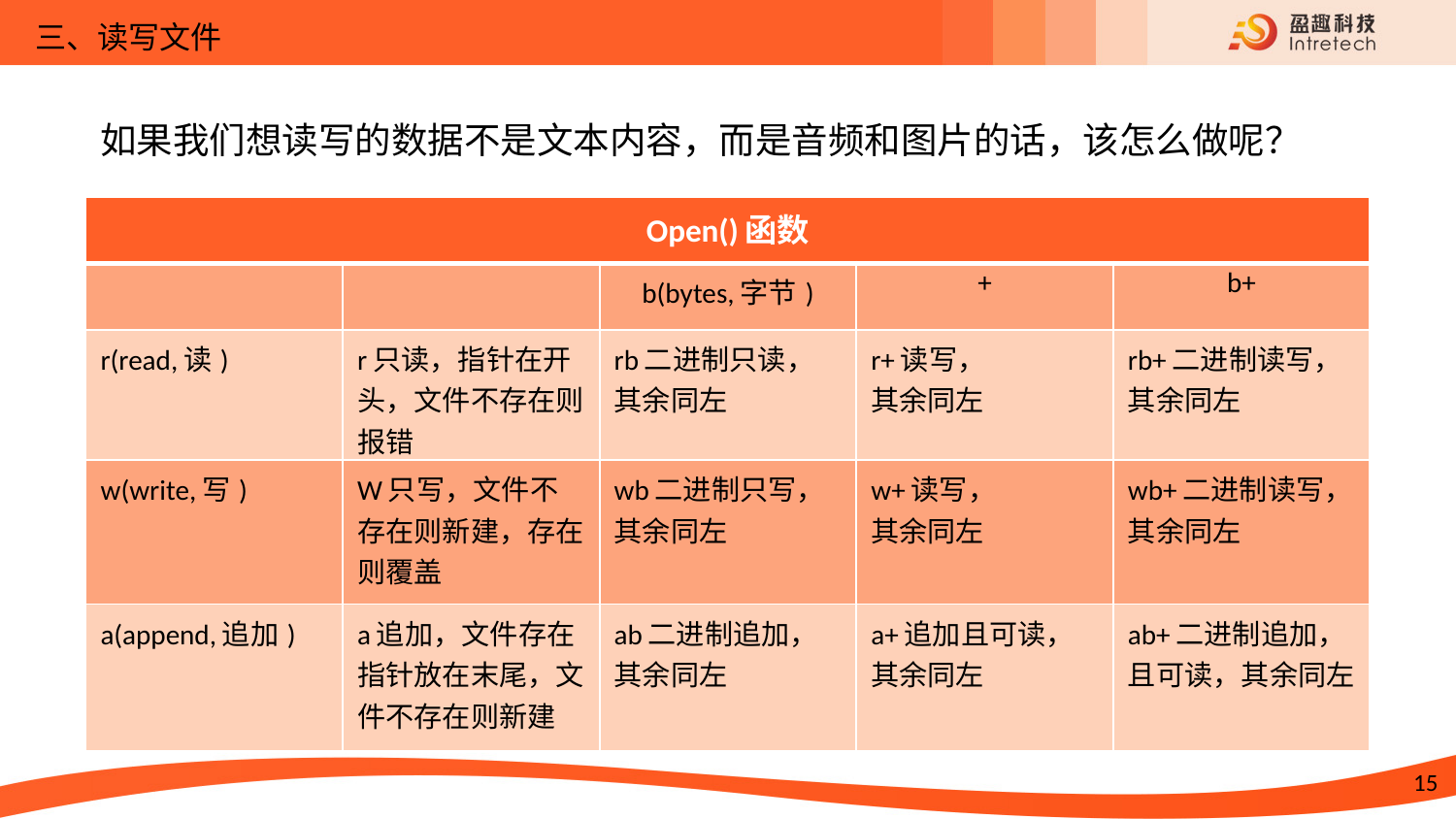

三、读写文件
如果我们想读写的数据不是文本内容，而是音频和图片的话，该怎么做呢？
| Open()函数 |  |  |  |  |
| --- | --- | --- | --- | --- |
|  |  | b(bytes,字节) | + | b+ |
| r(read,读) | r只读，指针在开头，文件不存在则报错 | rb二进制只读，其余同左 | r+读写， 其余同左 | rb+二进制读写， 其余同左 |
| w(write,写) | W只写，文件不存在则新建，存在则覆盖 | wb二进制只写，其余同左 | w+读写， 其余同左 | wb+二进制读写， 其余同左 |
| a(append,追加) | a追加，文件存在指针放在末尾，文件不存在则新建 | ab二进制追加，其余同左 | a+追加且可读， 其余同左 | ab+二进制追加， 且可读，其余同左 |